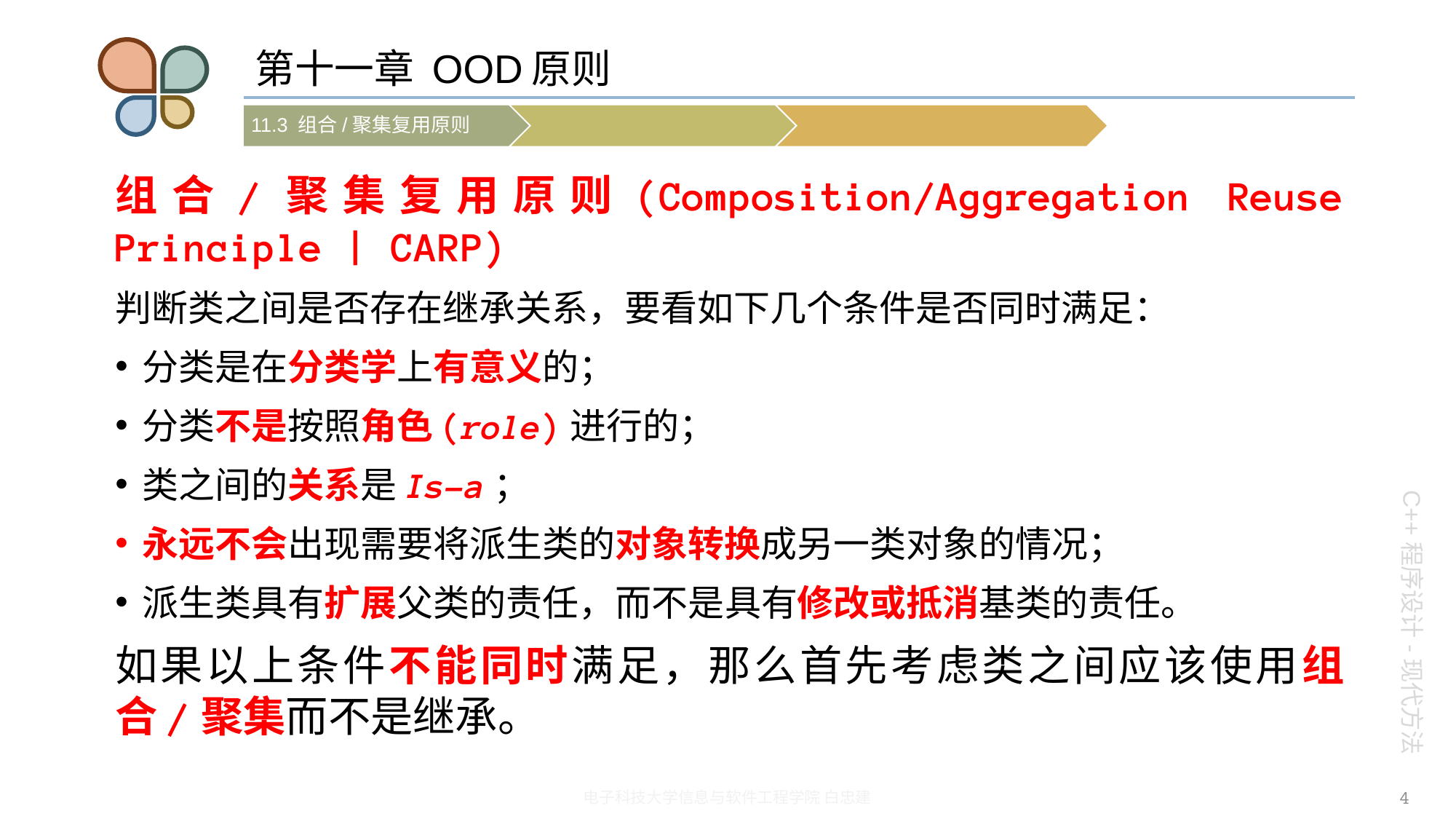

# 第十一章 OOD原则
11.3 组合/聚集复用原则

组合/聚集复用原则(Composition/Aggregation Reuse Principle | CARP)
判断类之间是否存在继承关系，要看如下几个条件是否同时满足：
分类是在分类学上有意义的；
分类不是按照角色(role)进行的；
类之间的关系是Is-a；
永远不会出现需要将派生类的对象转换成另一类对象的情况；
派生类具有扩展父类的责任，而不是具有修改或抵消基类的责任。
如果以上条件不能同时满足，那么首先考虑类之间应该使用组合/聚集而不是继承。
4